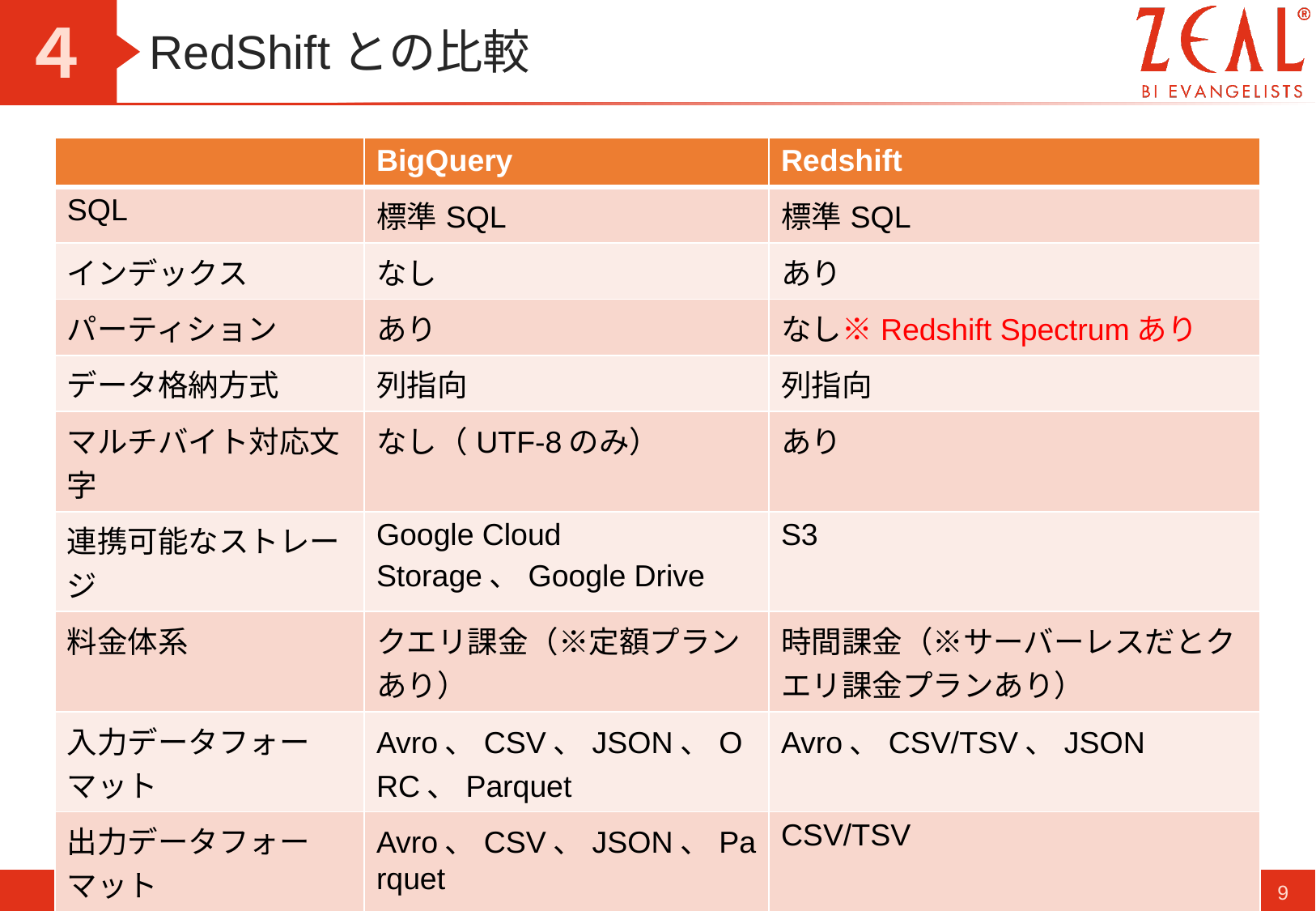

４
# RedShiftとの比較
|  | BigQuery | Redshift |
| --- | --- | --- |
| SQL | 標準SQL | 標準SQL |
| インデックス | なし | あり |
| パーティション | あり | なし※Redshift Spectrumあり |
| データ格納方式 | 列指向 | 列指向 |
| マルチバイト対応文字 | なし（UTF-8のみ） | あり |
| 連携可能なストレージ | Google Cloud Storage、Google Drive | S3 |
| 料金体系 | クエリ課金（※定額プランあり） | 時間課金（※サーバーレスだとクエリ課金プランあり） |
| 入力データフォーマット | Avro、CSV、JSON、ORC、Parquet | Avro、CSV/TSV、JSON |
| 出力データフォーマット | Avro、CSV、JSON、Parquet | CSV/TSV |